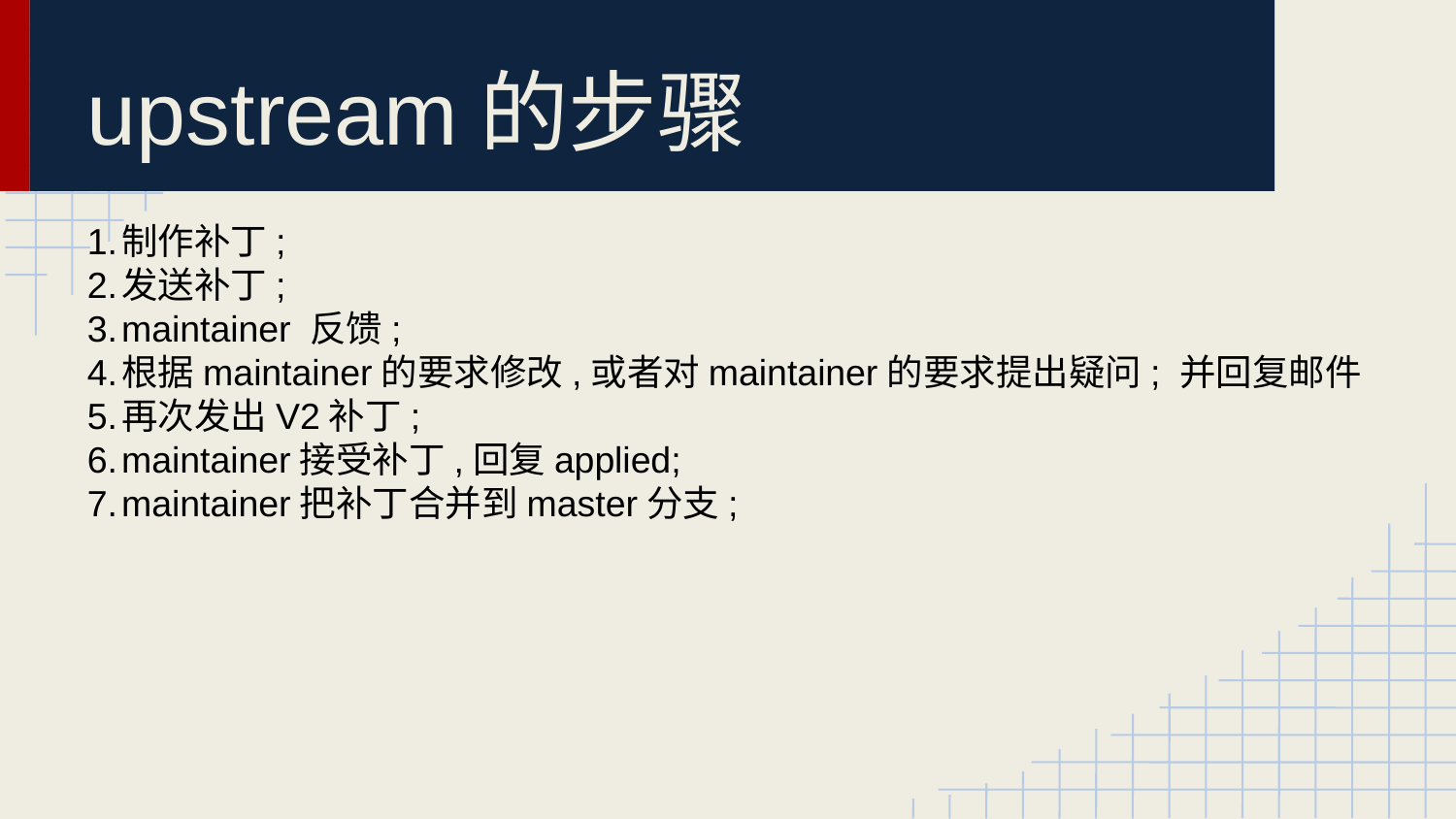

upstream的步骤
制作补丁;
发送补丁;
maintainer 反馈;
根据maintainer的要求修改,或者对maintainer的要求提出疑问; 并回复邮件
再次发出V2补丁;
maintainer接受补丁,回复applied;
maintainer把补丁合并到master分支;